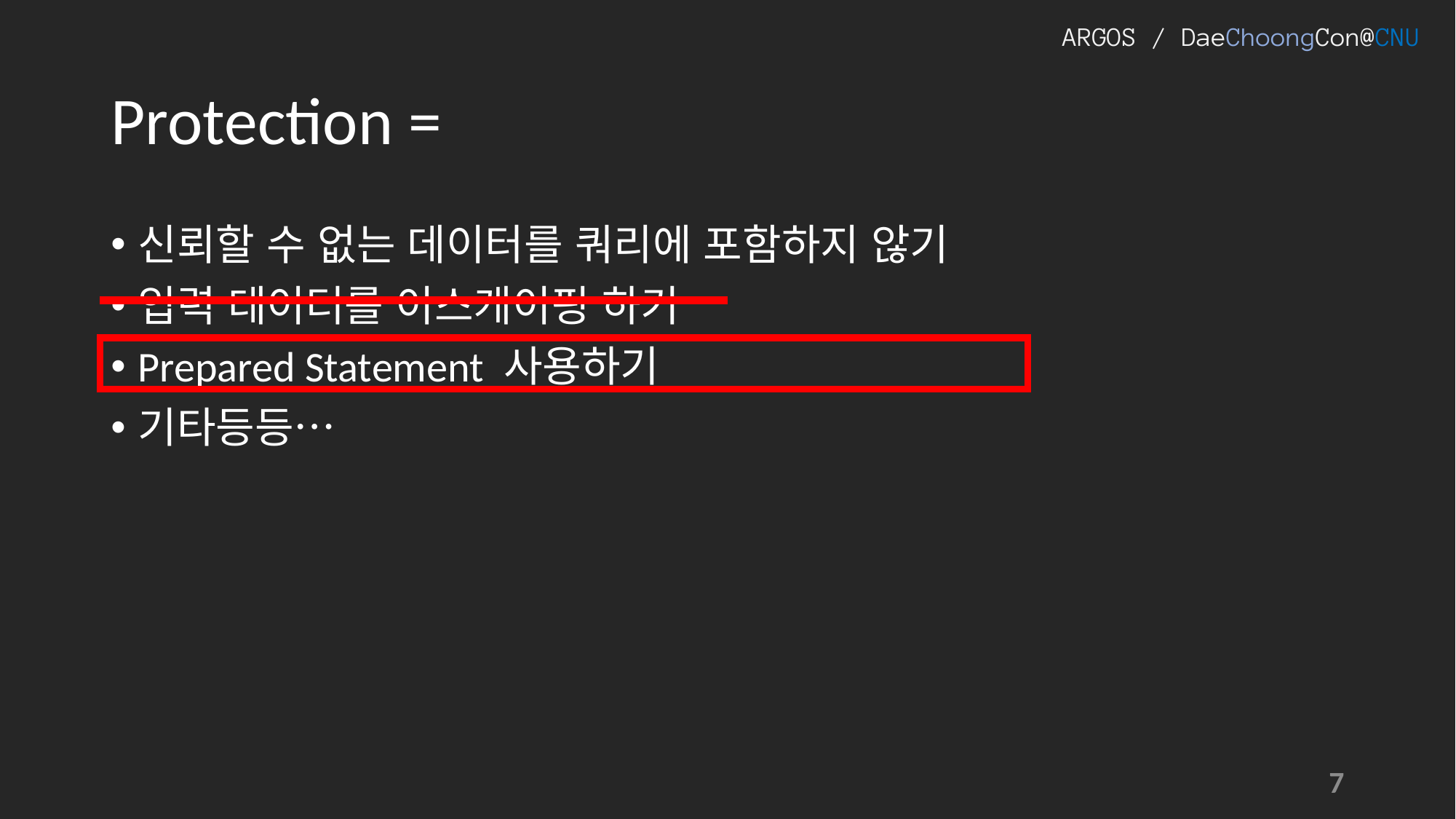

ARGOS / DaeChoongCon@CNU
# Protection =
신뢰할 수 없는 데이터를 쿼리에 포함하지 않기
입력 데이터를 이스케이핑 하기
Prepared Statement 사용하기
기타등등…

7